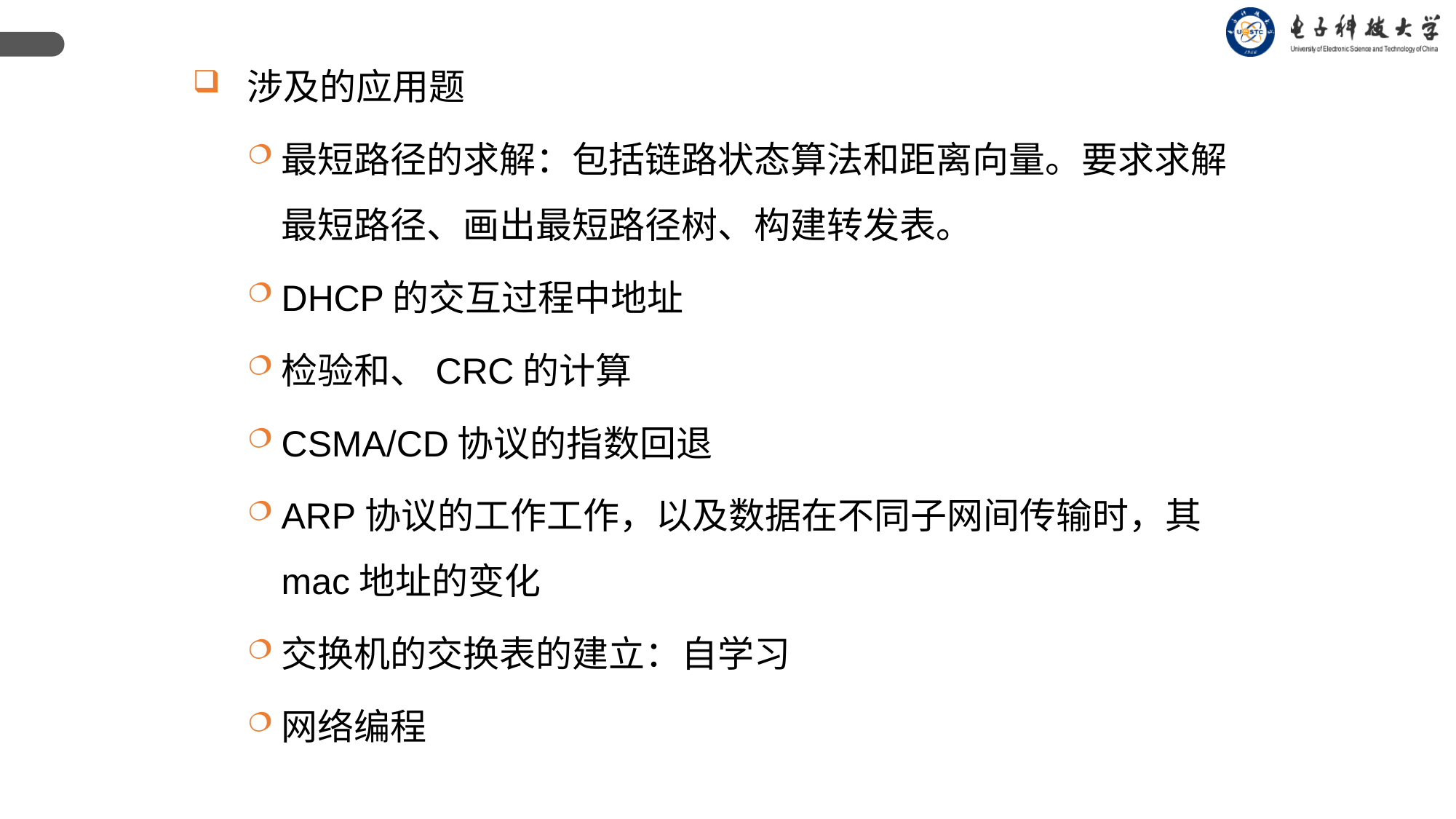

总复习
涉及的应用题
最短路径的求解：包括链路状态算法和距离向量。要求求解最短路径、画出最短路径树、构建转发表。
DHCP的交互过程中地址
检验和、CRC的计算
CSMA/CD协议的指数回退
ARP协议的工作工作，以及数据在不同子网间传输时，其mac地址的变化
交换机的交换表的建立：自学习
网络编程